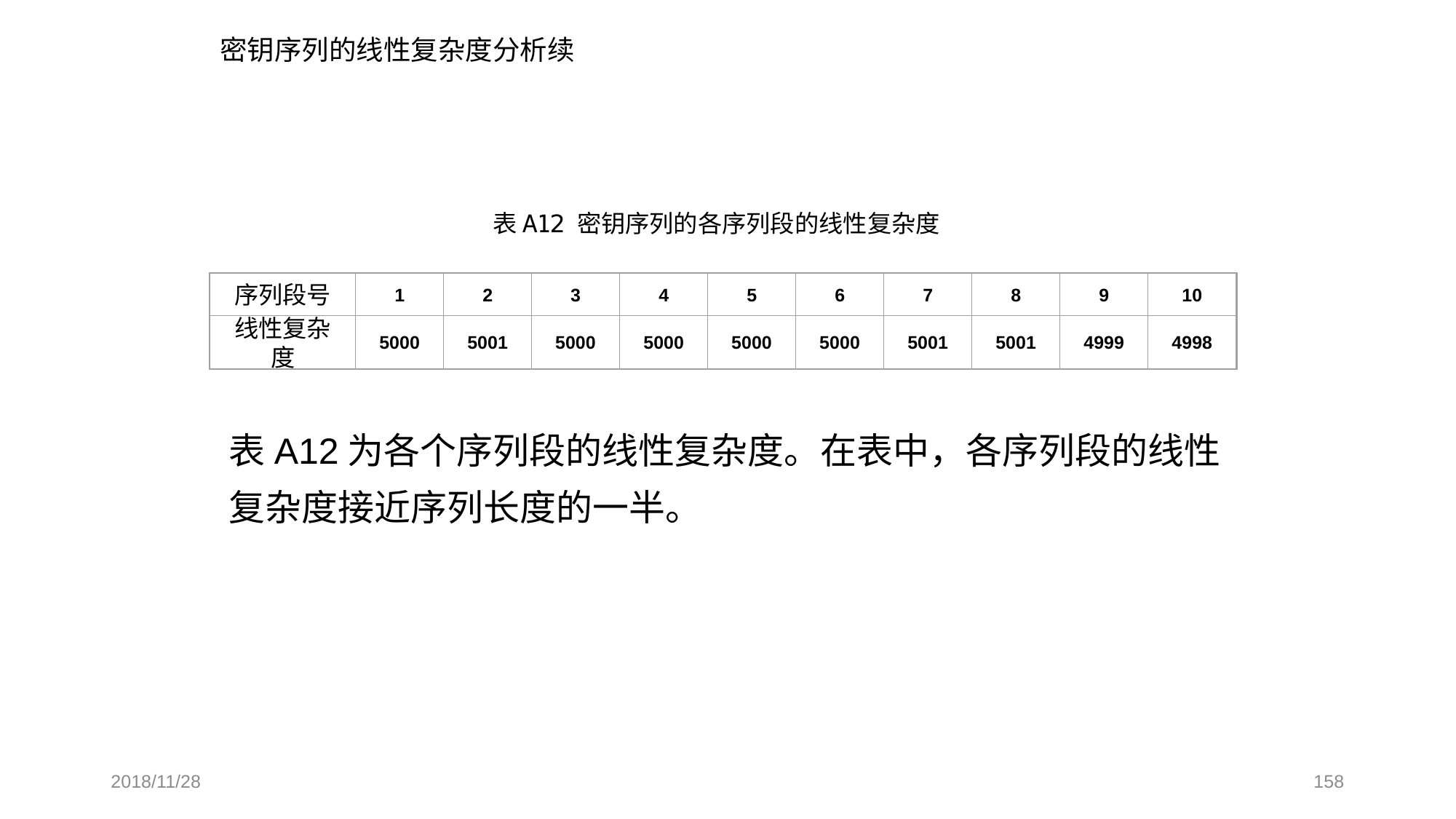

密钥序列的线性复杂度分析续
表A12 密钥序列的各序列段的线性复杂度

序列段号

1

2

3

4

5

6

7

8

9

10

线性复杂度

5000

5001

5000

5000

5000

5000

5001

5001

4999

4998

表A12为各个序列段的线性复杂度。在表中，各序列段的线性复杂度接近序列长度的一半。
2018/11/28
158